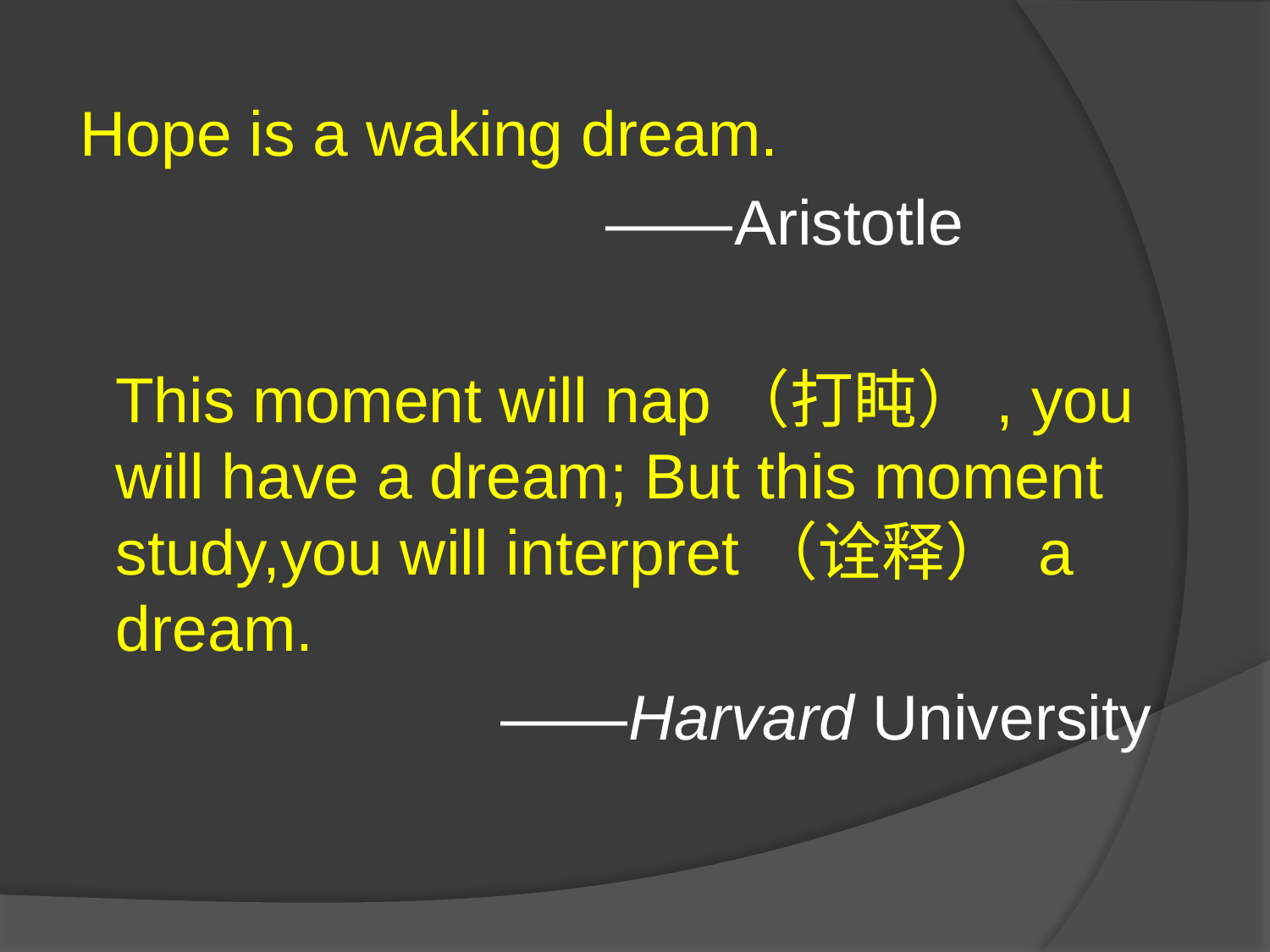

Hope is a waking dream.
                               ——Aristotle

   This moment will nap（打盹）, you will have a dream; But this moment study,you will interpret（诠释） a dream.
                         ——Harvard University